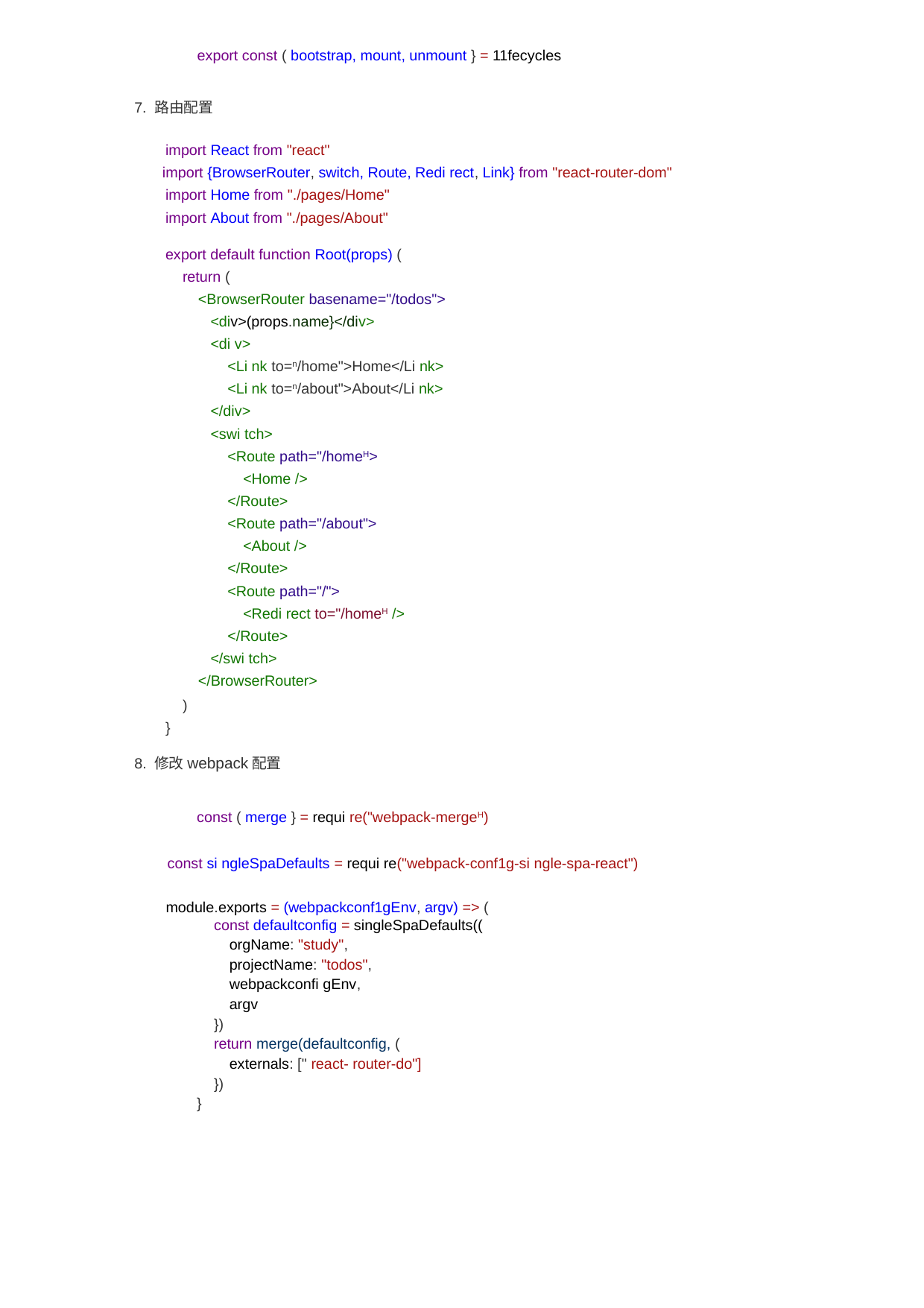

export const ( bootstrap, mount, unmount } = 11fecycles
7. 路由配置
import React from "react"
import {BrowserRouter, switch, Route, Redi rect, Link} from "react-router-dom"
import Home from "./pages/Home"
import About from "./pages/About"
export default function Root(props) (
return (
<BrowserRouter basename="/todos">
<div>(props.name}</div>
<di v>
<Li nk to=n/home">Home</Li nk>
<Li nk to=n/about">About</Li nk>
</div>
<swi tch>
<Route path="/homeH>
<Home />
</Route>
<Route path="/about">
<About />
</Route>
<Route path="/">
<Redi rect to="/homeH />
</Route>
</swi tch>
</BrowserRouter>
)
}
8. 修改webpack配置
const ( merge } = requi re("webpack-mergeH)
const si ngleSpaDefaults = requi re("webpack-conf1g-si ngle-spa-react") module.exports = (webpackconf1gEnv, argv) => (
const defaultconfig = singleSpaDefaults((
orgName: "study",
projectName: "todos",
webpackconfi gEnv,
argv
})
return merge(defaultconfig, (
externals: [" react- router-do"]
})
}